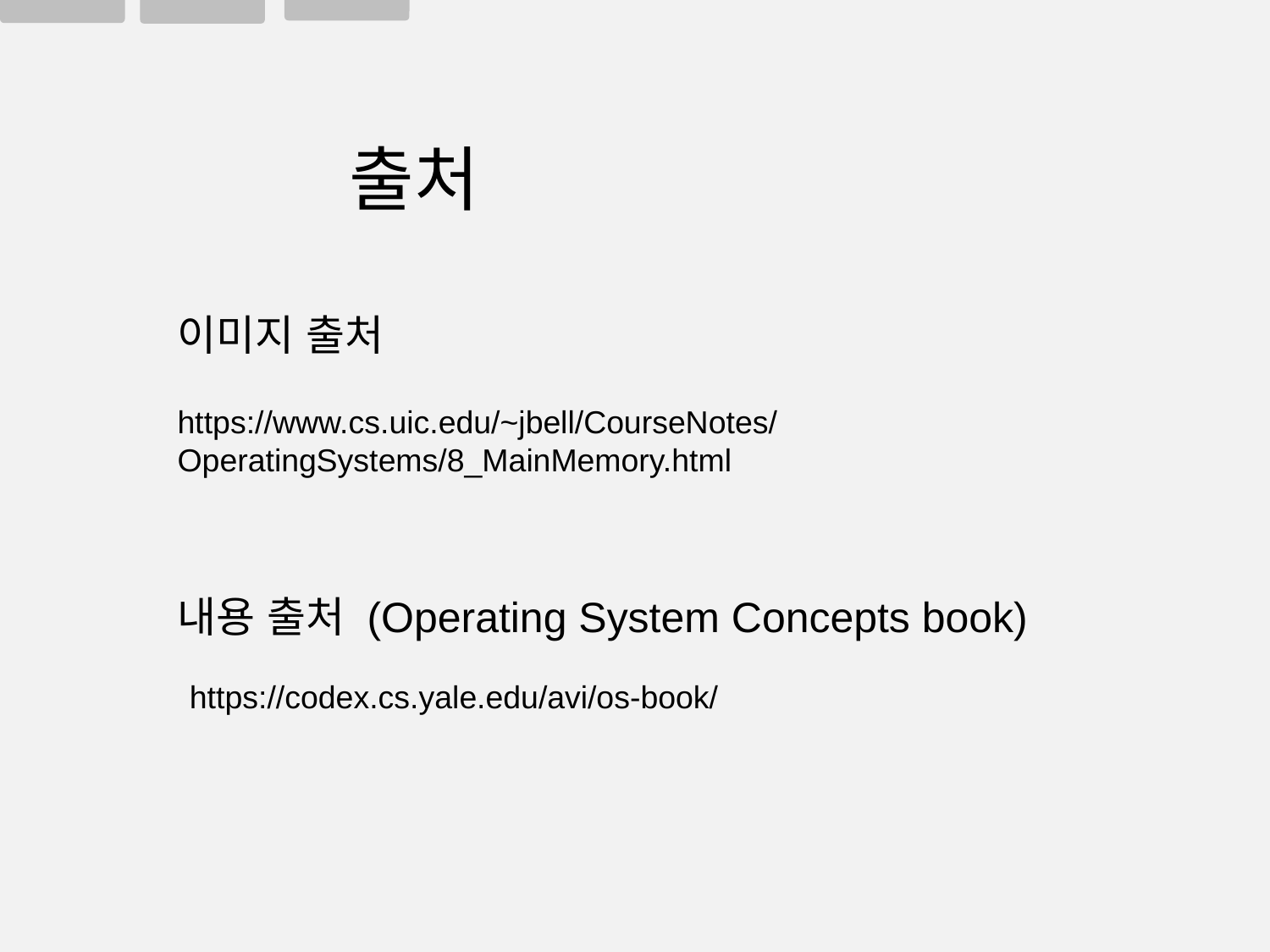

출처
이미지 출처
https://www.cs.uic.edu/~jbell/CourseNotes/OperatingSystems/8_MainMemory.html
내용 출처 (Operating System Concepts book)
https://codex.cs.yale.edu/avi/os-book/